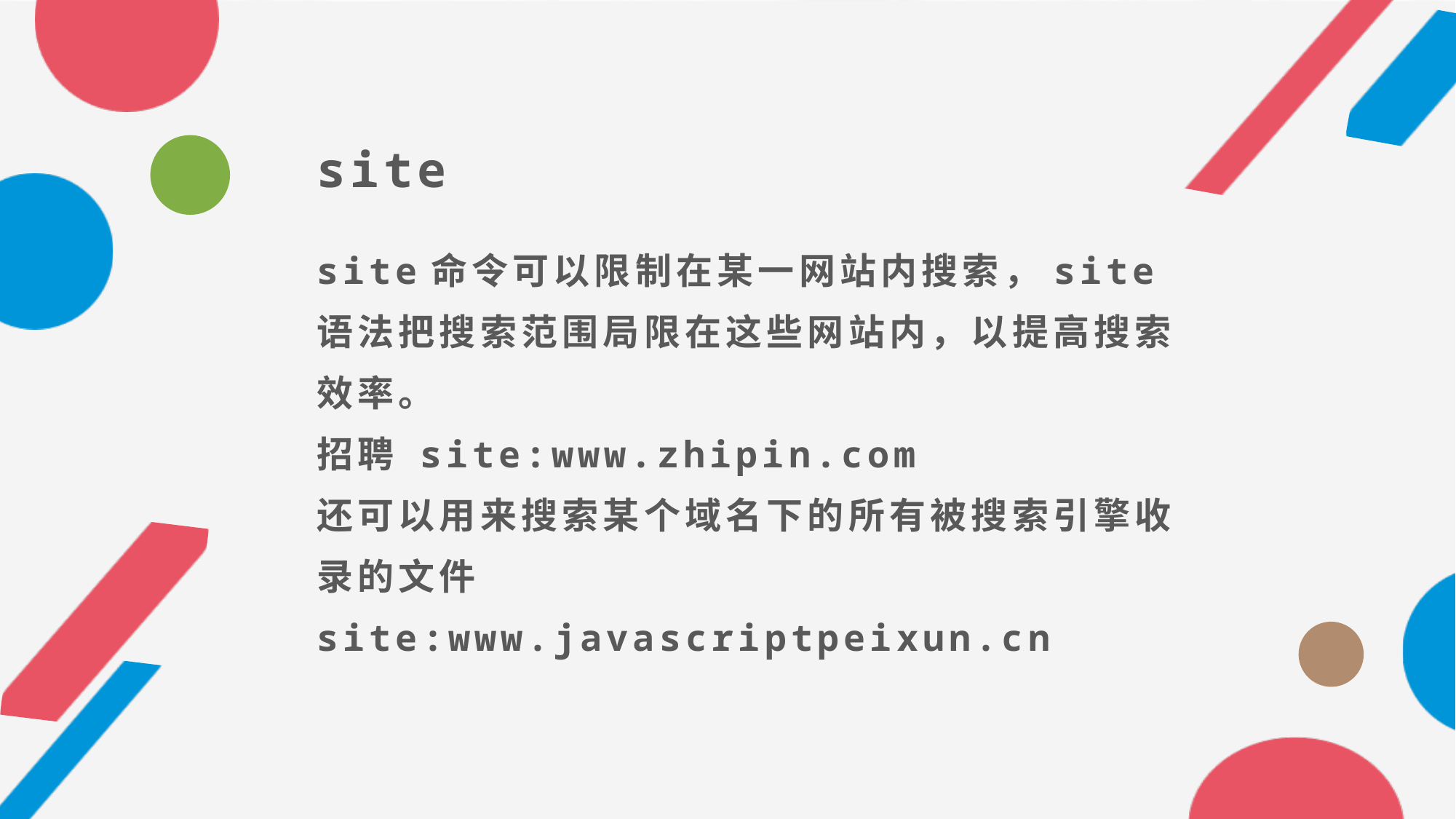

site

site命令可以限制在某一网站内搜索，site语法把搜索范围局限在这些网站内，以提高搜索效率。
招聘 site:www.zhipin.com
还可以用来搜索某个域名下的所有被搜索引擎收录的文件
site:www.javascriptpeixun.cn